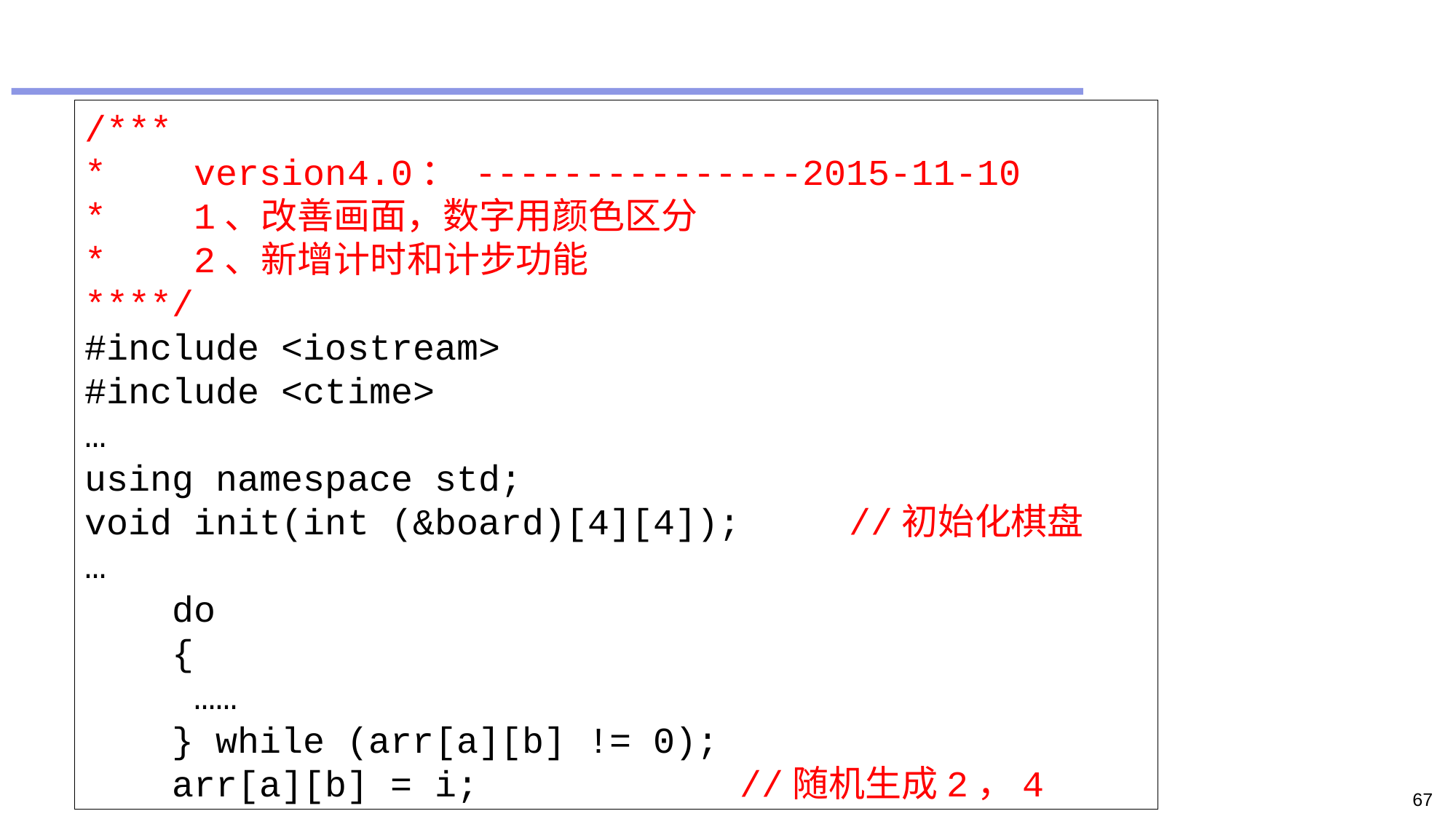

#
/***
*    version4.0： ---------------2015-11-10
*    1、改善画面，数字用颜色区分
*    2、新增计时和计步功能
****/
#include <iostream>
#include <ctime>
…
using namespace std;
void init(int (&board)[4][4]);	//初始化棋盘
…
    do
    {
	……
    } while (arr[a][b] != 0);
    arr[a][b] = i;		  	//随机生成2，4
67